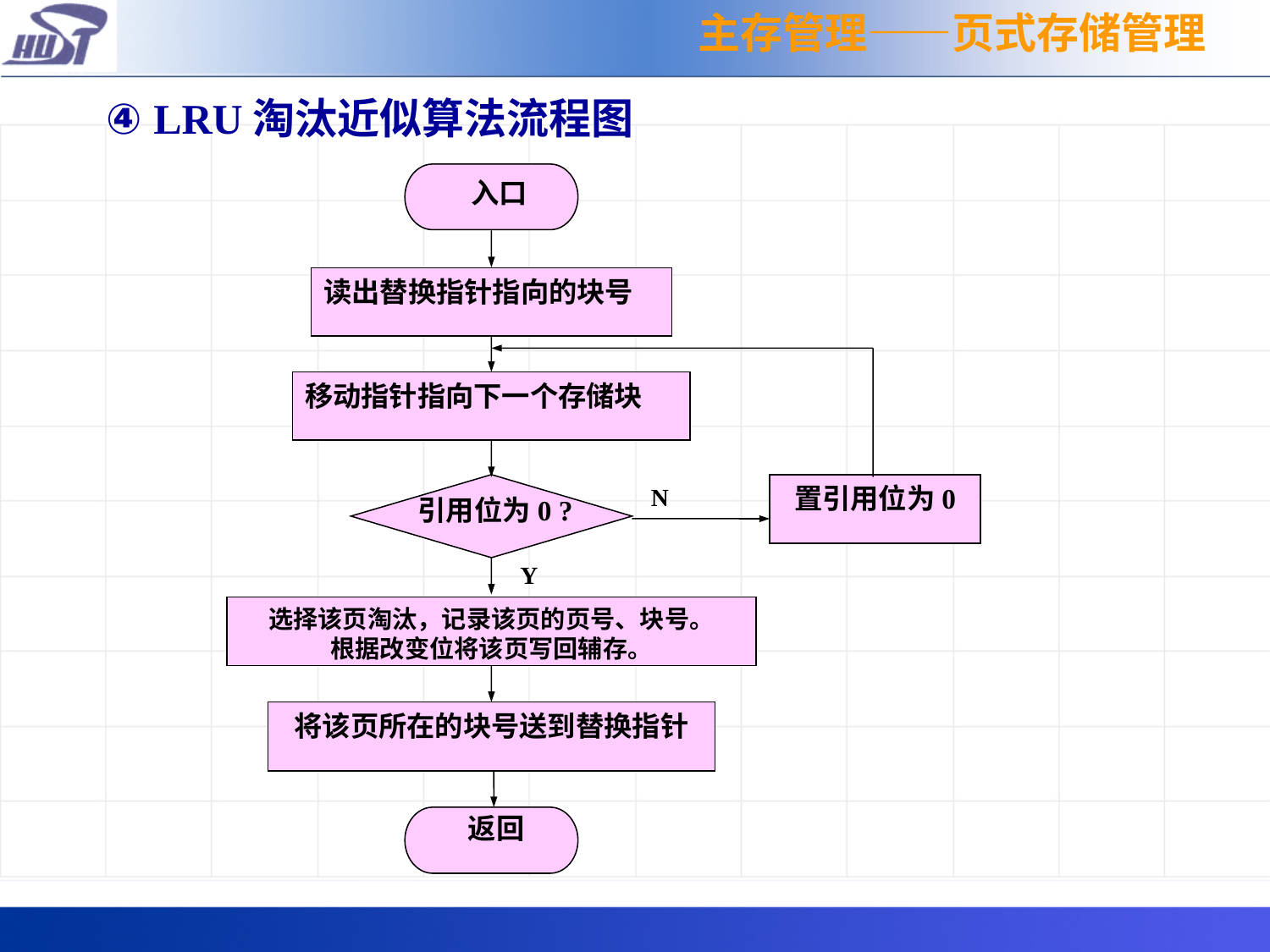

主存管理——页式存储管理
④ LRU淘汰近似算法流程图

 入口

读出替换指针指向的块号

移动指针指向下一个存储块

 引用位为0 ?
置引用位为0
N

Y

选择该页淘汰，记录该页的页号、块号。
根据改变位将该页写回辅存。

将该页所在的块号送到替换指针

返回